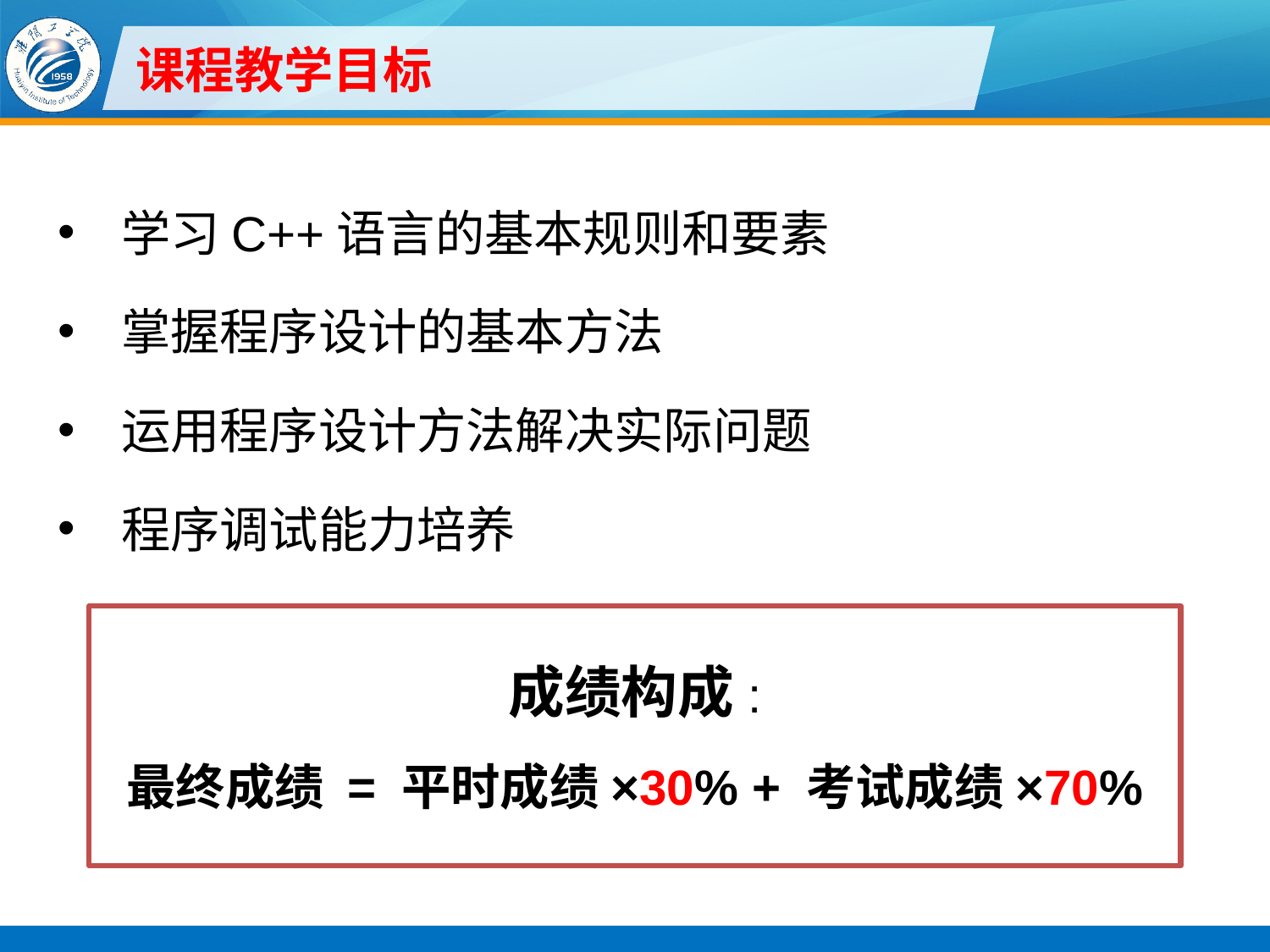

# 课程教学目标
学习C++语言的基本规则和要素
掌握程序设计的基本方法
运用程序设计方法解决实际问题
程序调试能力培养

成绩构成:
最终成绩 = 平时成绩×30% + 考试成绩×70%